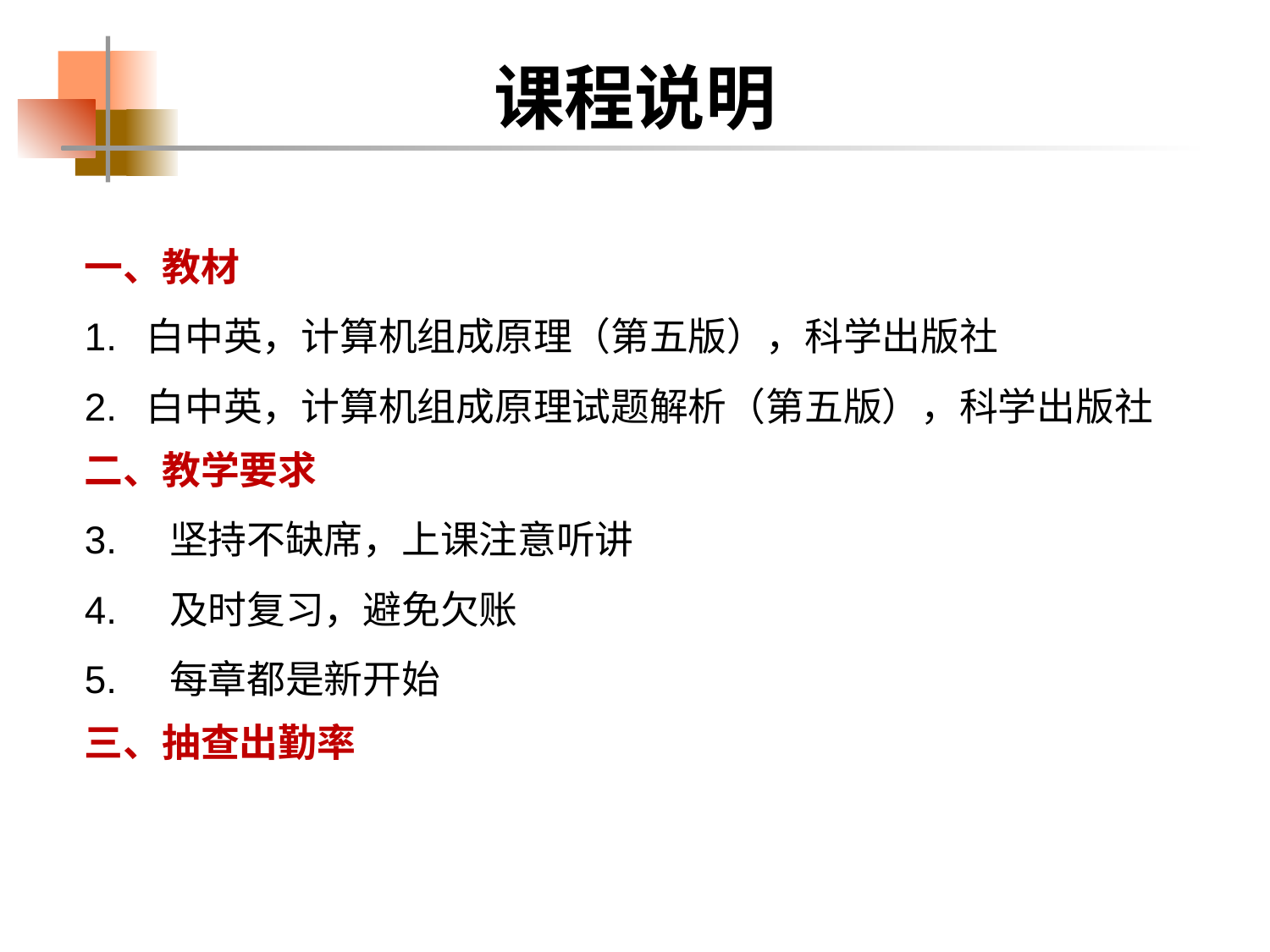

# 课程说明
一、教材
白中英，计算机组成原理（第五版），科学出版社
白中英，计算机组成原理试题解析（第五版），科学出版社
二、教学要求
坚持不缺席，上课注意听讲
及时复习，避免欠账
每章都是新开始
三、抽查出勤率